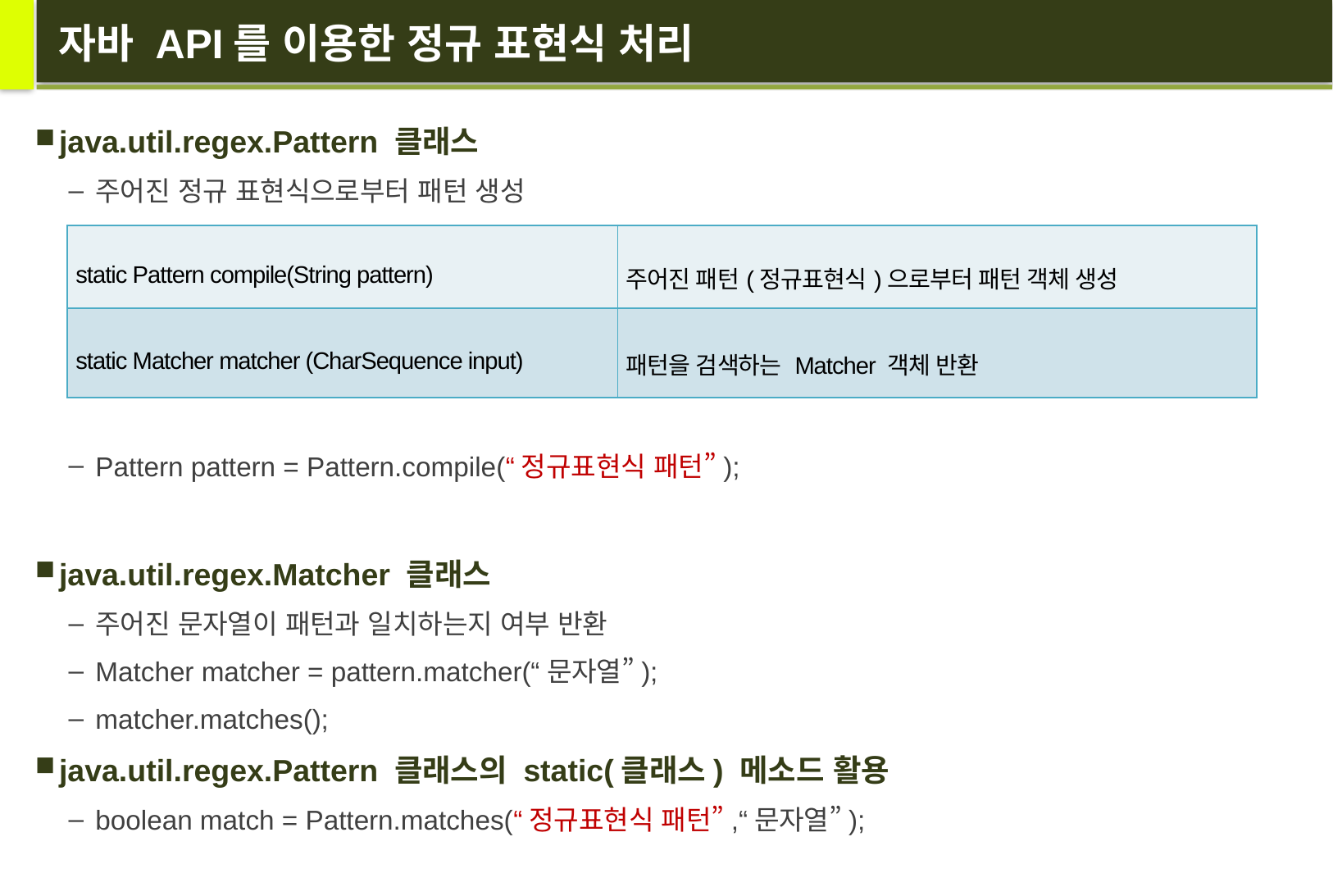

# 자바 API를 이용한 정규 표현식 처리
java.util.regex.Pattern 클래스
주어진 정규 표현식으로부터 패턴 생성

Pattern pattern = Pattern.compile(“정규표현식 패턴”);

java.util.regex.Matcher 클래스
주어진 문자열이 패턴과 일치하는지 여부 반환
Matcher matcher = pattern.matcher(“문자열”);
matcher.matches();
java.util.regex.Pattern 클래스의 static(클래스) 메소드 활용
boolean match = Pattern.matches(“정규표현식 패턴”,“문자열”);
| static Pattern compile(String pattern) | 주어진 패턴(정규표현식)으로부터 패턴 객체 생성 |
| --- | --- |
| static Matcher matcher (CharSequence input) | 패턴을 검색하는 Matcher 객체 반환 |